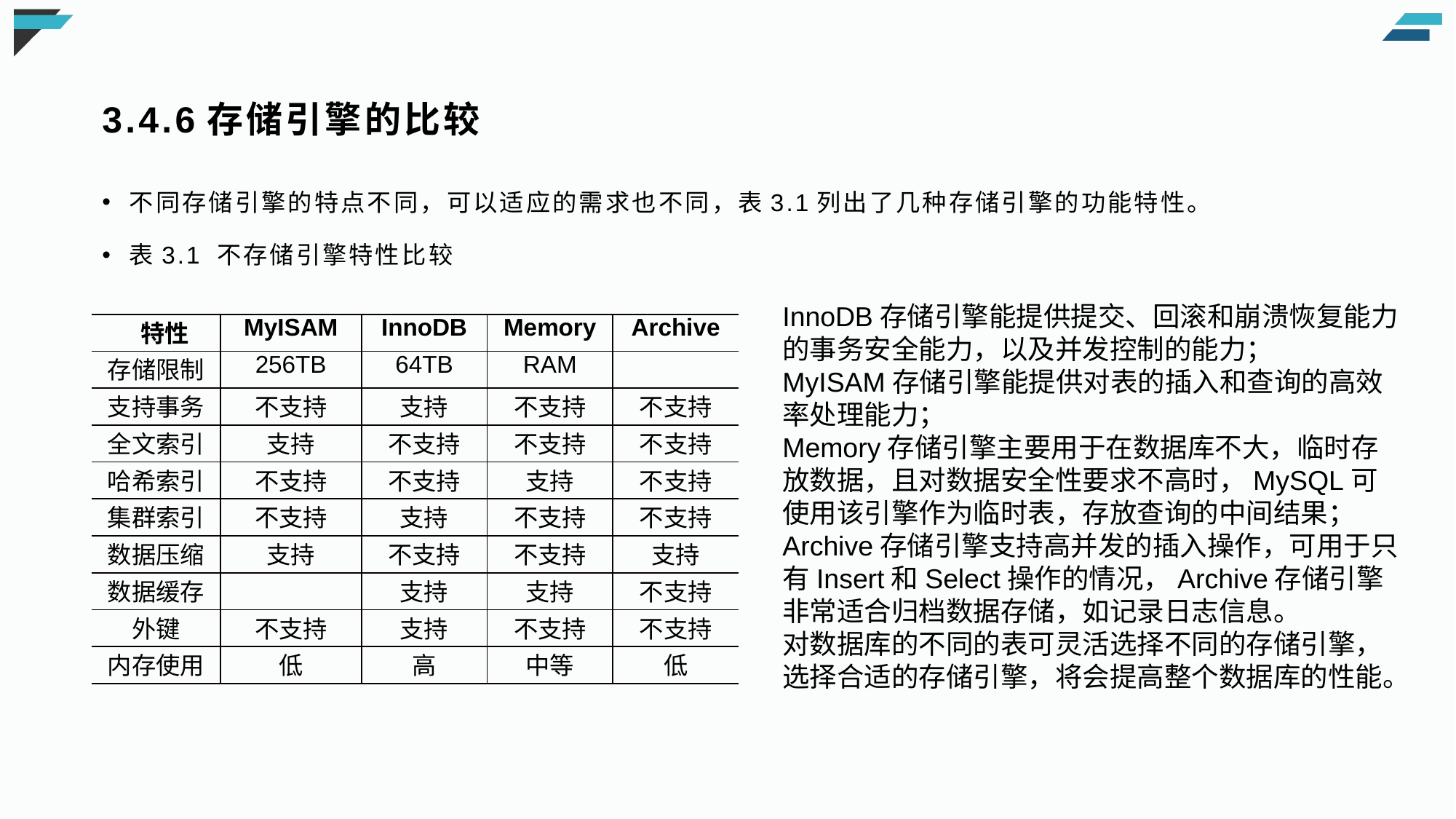

# 3.4.6存储引擎的比较
不同存储引擎的特点不同，可以适应的需求也不同，表3.1列出了几种存储引擎的功能特性。
表3.1 不存储引擎特性比较

InnoDB存储引擎能提供提交、回滚和崩溃恢复能力的事务安全能力，以及并发控制的能力；
MyISAM存储引擎能提供对表的插入和查询的高效率处理能力；
Memory存储引擎主要用于在数据库不大，临时存放数据，且对数据安全性要求不高时，MySQL可使用该引擎作为临时表，存放查询的中间结果；
Archive存储引擎支持高并发的插入操作，可用于只有Insert和Select操作的情况，Archive存储引擎非常适合归档数据存储，如记录日志信息。
对数据库的不同的表可灵活选择不同的存储引擎，选择合适的存储引擎，将会提高整个数据库的性能。
| 特性 | MyISAM | InnoDB | Memory | Archive |
| --- | --- | --- | --- | --- |
| 存储限制 | 256TB | 64TB | RAM |  |
| 支持事务 | 不支持 | 支持 | 不支持 | 不支持 |
| 全文索引 | 支持 | 不支持 | 不支持 | 不支持 |
| 哈希索引 | 不支持 | 不支持 | 支持 | 不支持 |
| 集群索引 | 不支持 | 支持 | 不支持 | 不支持 |
| 数据压缩 | 支持 | 不支持 | 不支持 | 支持 |
| 数据缓存 |  | 支持 | 支持 | 不支持 |
| 外键 | 不支持 | 支持 | 不支持 | 不支持 |
| 内存使用 | 低 | 高 | 中等 | 低 |